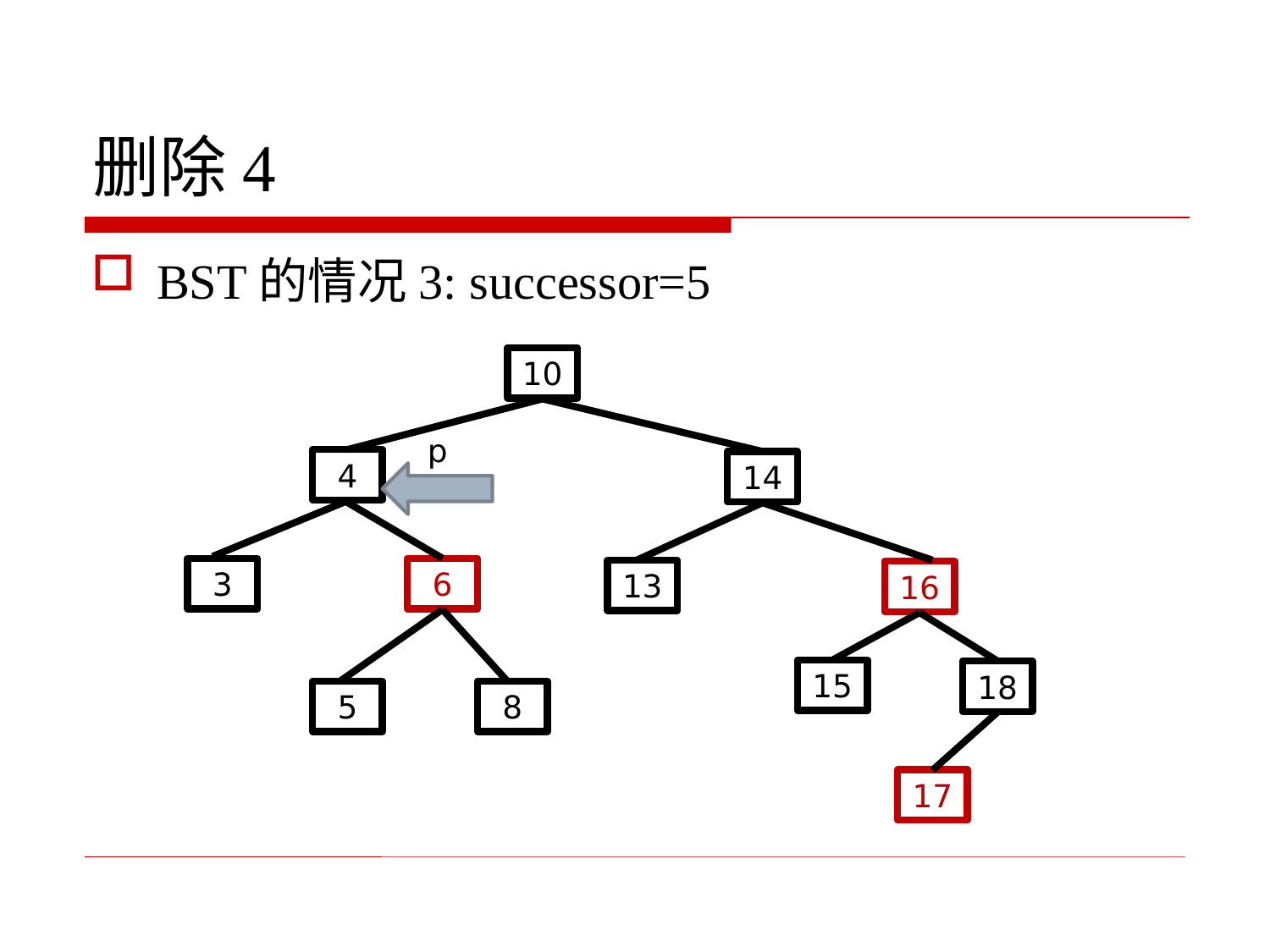

# 删除4
BST的情况3: successor=5

10
4
14
3
6
13
16
15
18
5
8
17
p